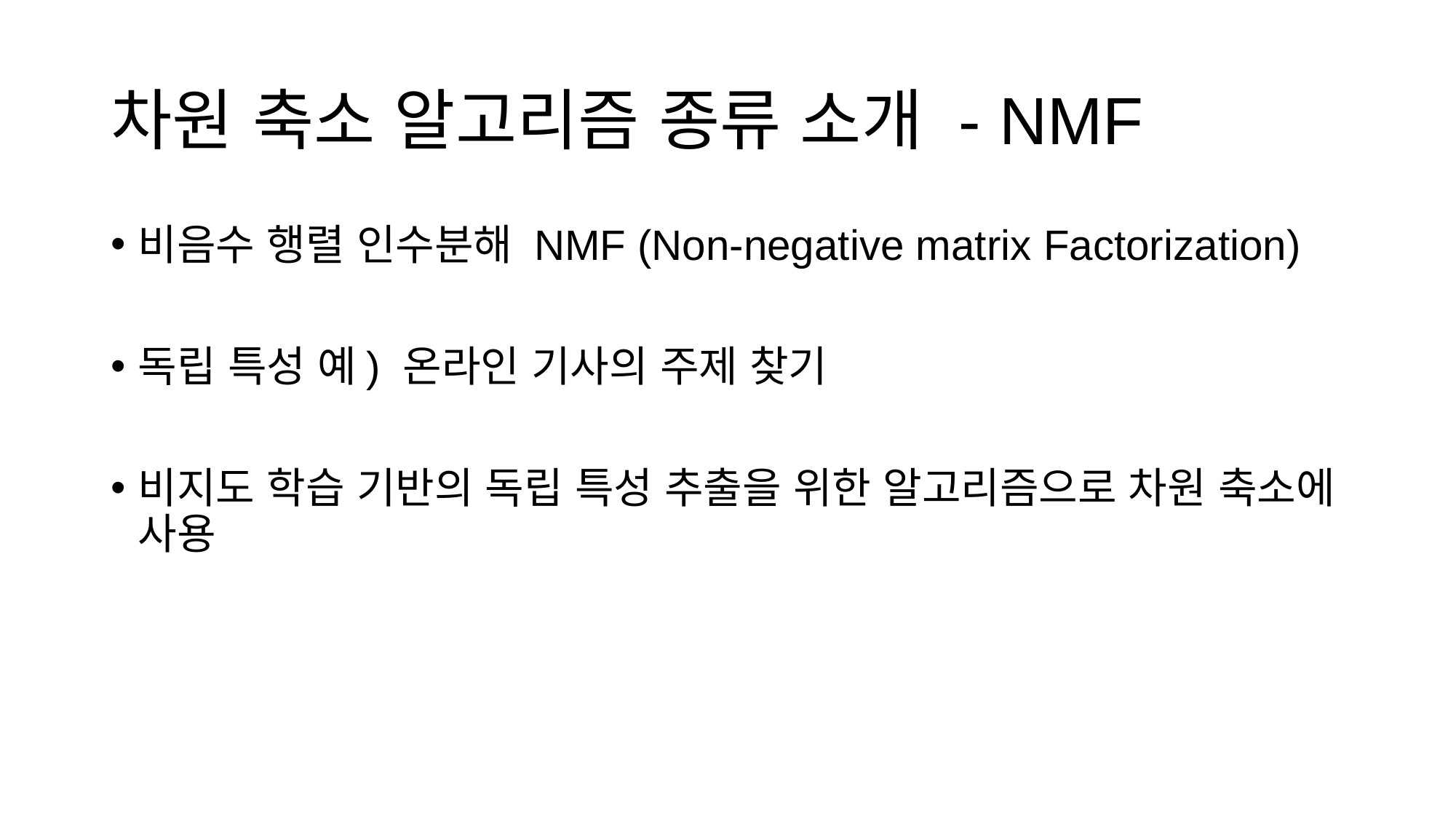

# 차원 축소 알고리즘 종류 소개 - NMF
비음수 행렬 인수분해 NMF (Non-negative matrix Factorization)

독립 특성 예) 온라인 기사의 주제 찾기

비지도 학습 기반의 독립 특성 추출을 위한 알고리즘으로 차원 축소에 사용